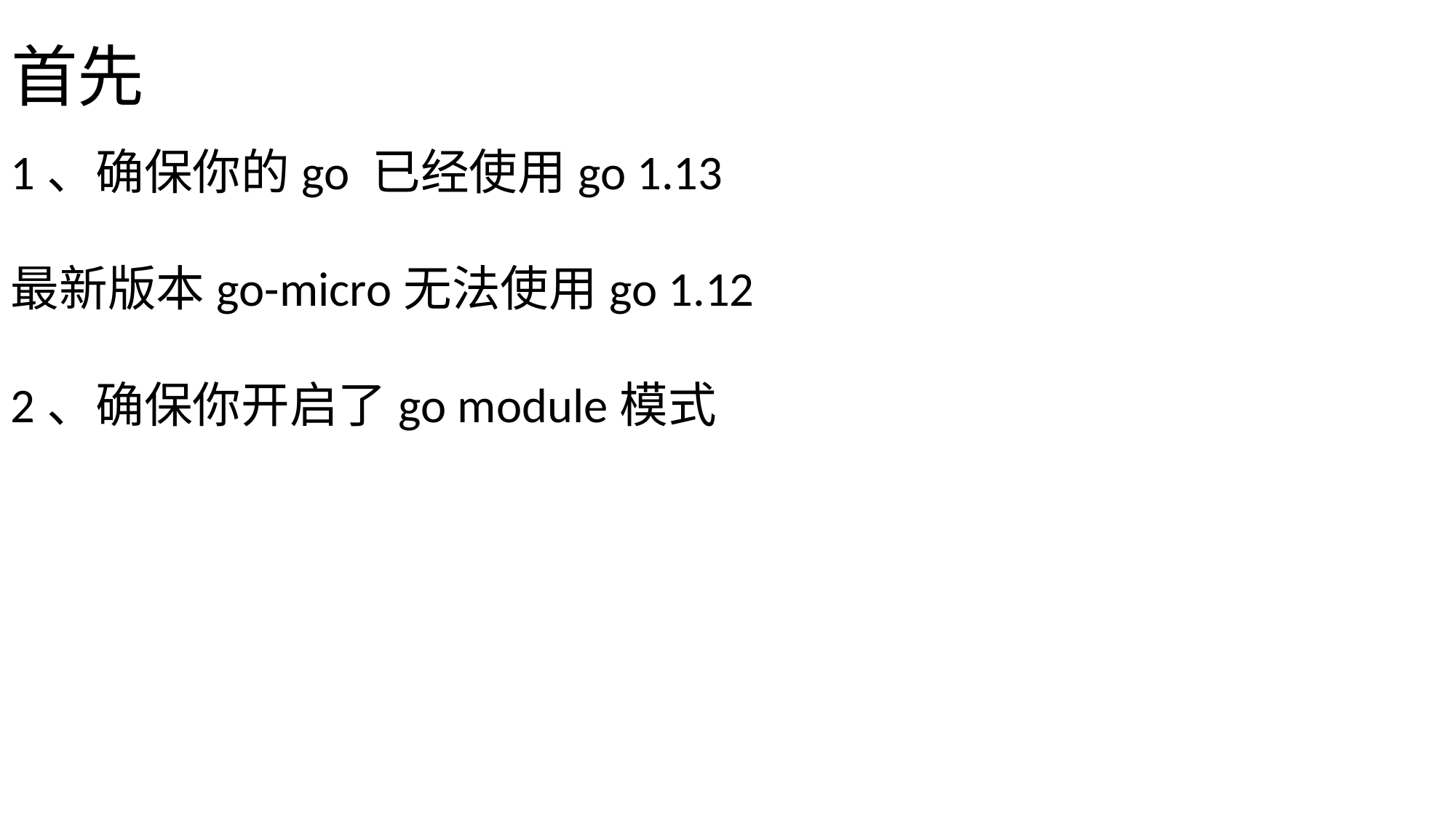

# 首先
1、确保你的go 已经使用go 1.13

最新版本go-micro无法使用go 1.12

2、确保你开启了go module模式